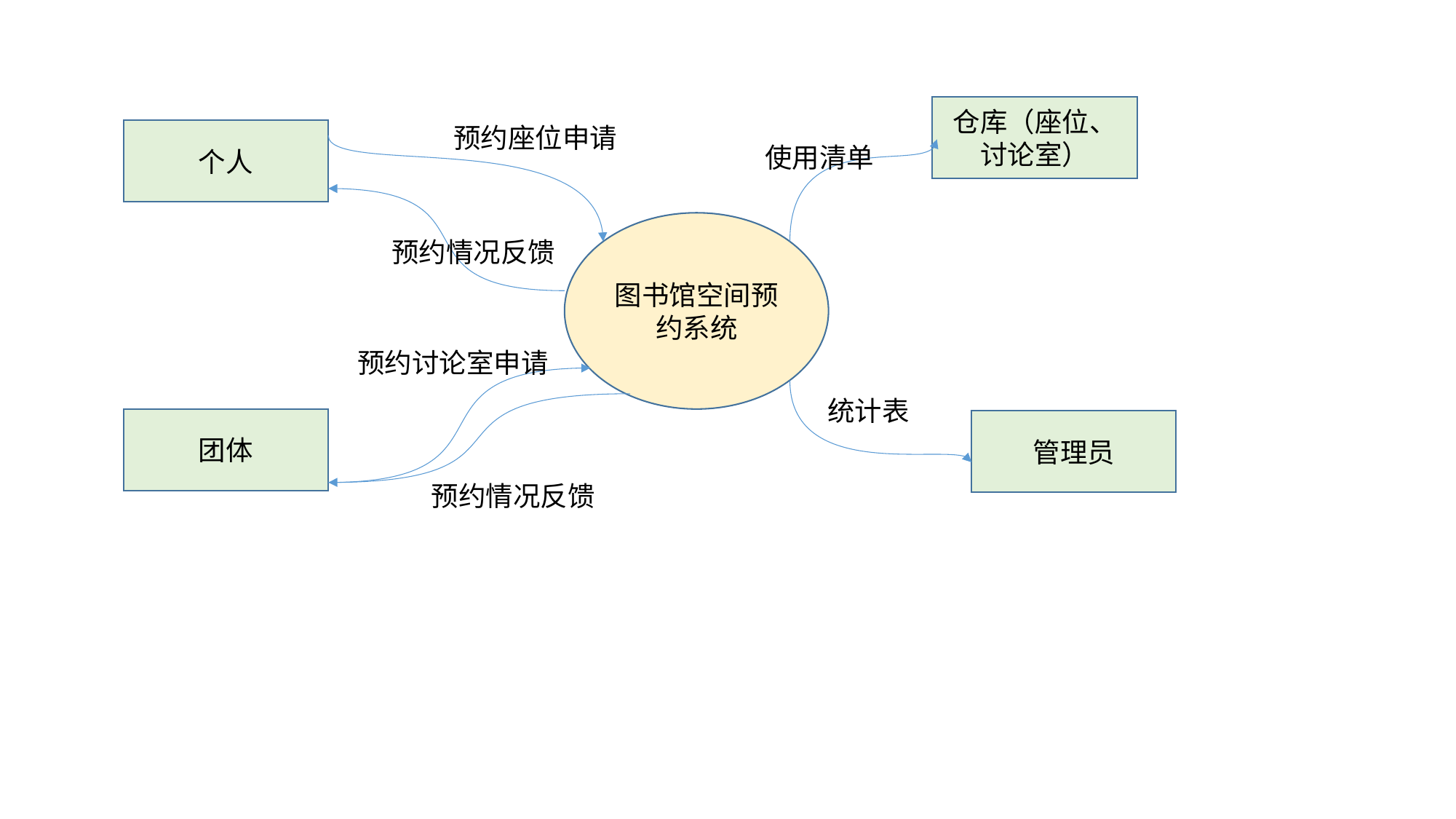

仓库（座位、讨论室）
预约座位申请
个人
使用清单
图书馆空间预约系统
预约情况反馈
预约讨论室申请
统计表
团体
管理员
预约情况反馈